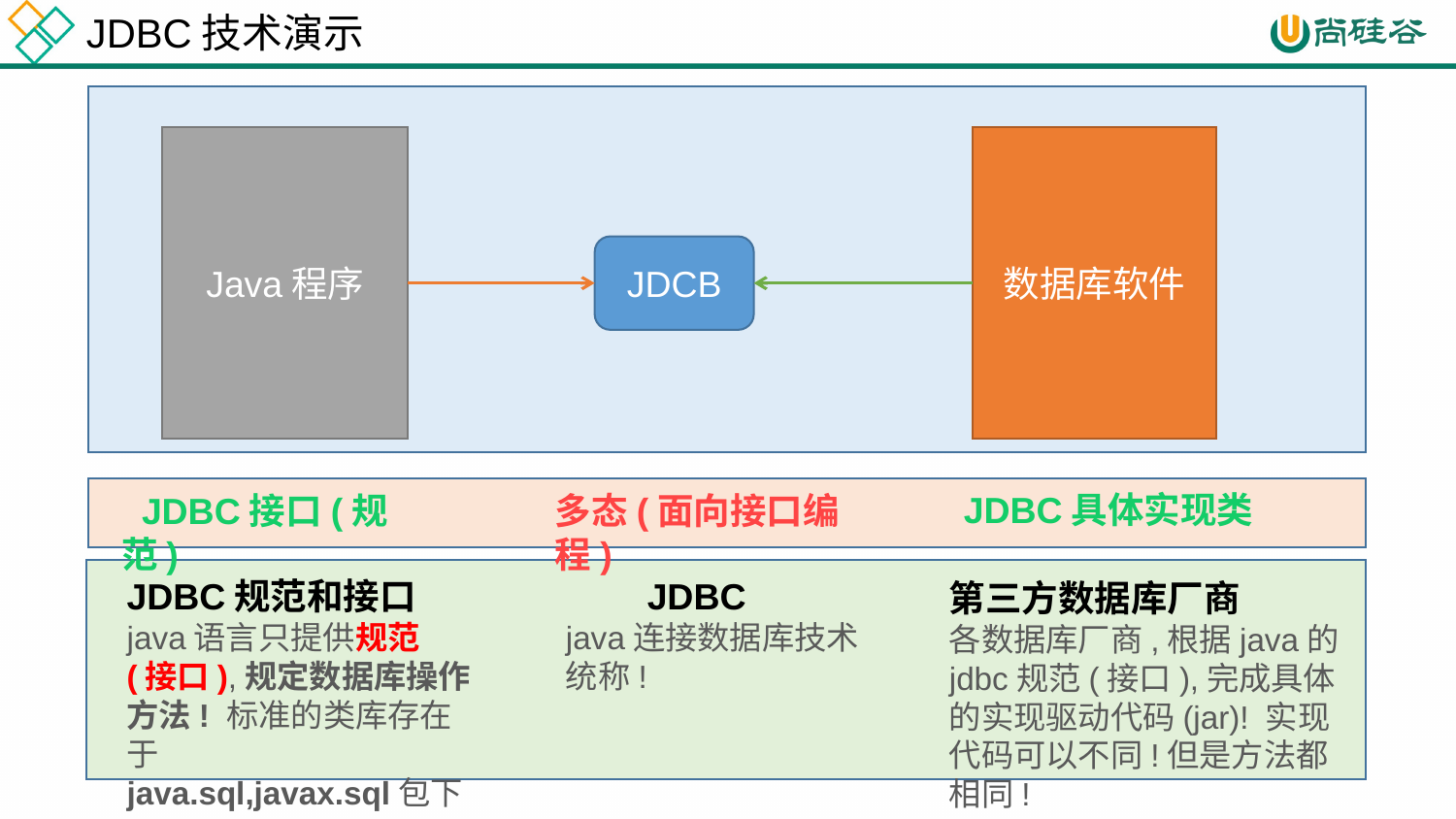

JDBC技术演示

Java程序
数据库软件
JDCB

 JDBC具体实现类
多态(面向接口编程)
  JDBC接口(规范)

JDBC规范和接口
java语言只提供规范(接口),规定数据库操作方法! 标准的类库存在于
java.sql,javax.sql包下

        JDBC
java连接数据库技术统称!
第三方数据库厂商
各数据库厂商,根据java的jdbc规范(接口),完成具体的实现驱动代码(jar)! 实现代码可以不同!但是方法都相同!